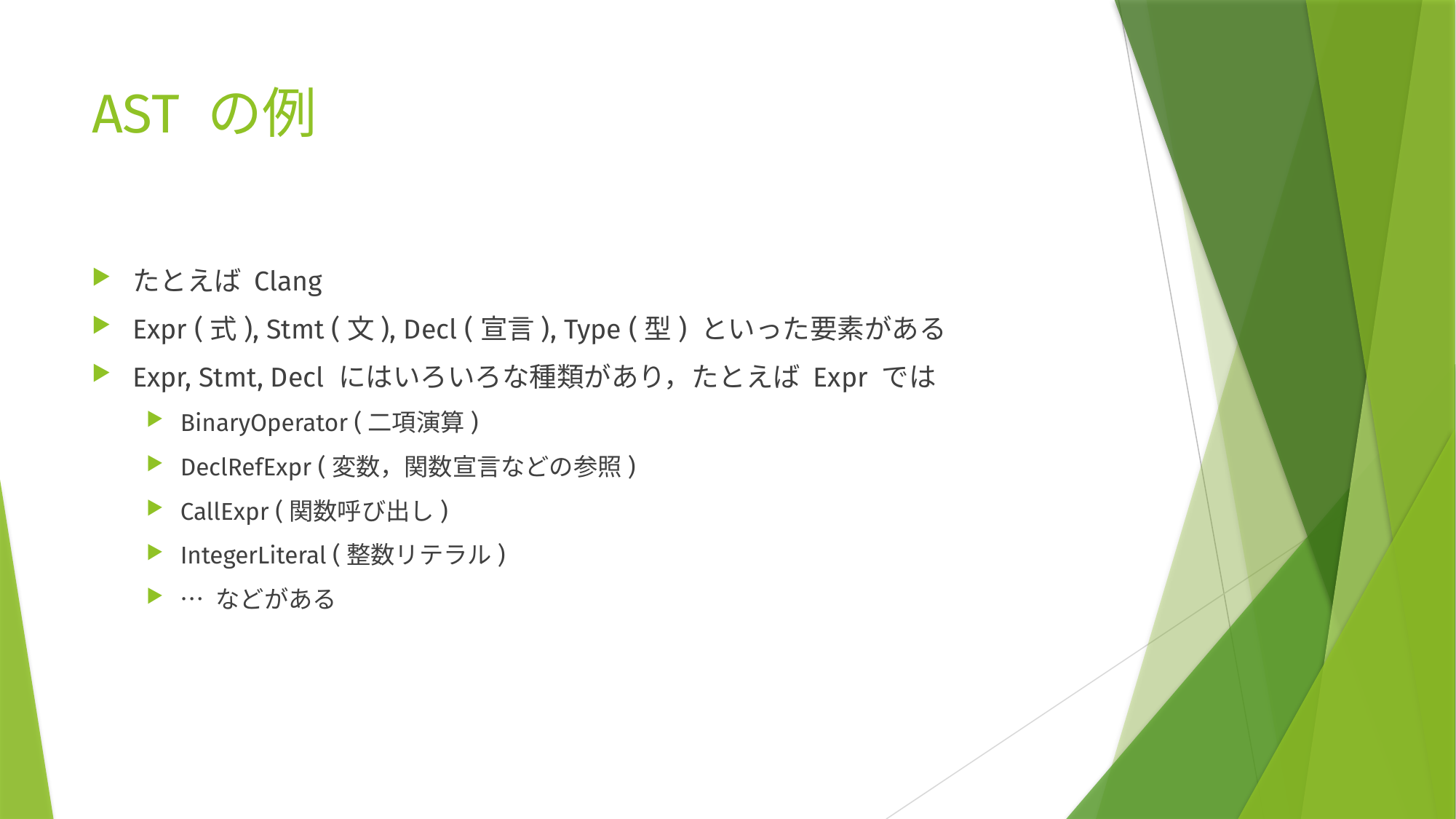

# AST の例
たとえば Clang
Expr (式), Stmt (文), Decl (宣言), Type (型) といった要素がある
Expr, Stmt, Decl にはいろいろな種類があり，たとえば Expr では
BinaryOperator (二項演算)
DeclRefExpr (変数，関数宣言などの参照)
CallExpr (関数呼び出し)
IntegerLiteral (整数リテラル)
… などがある